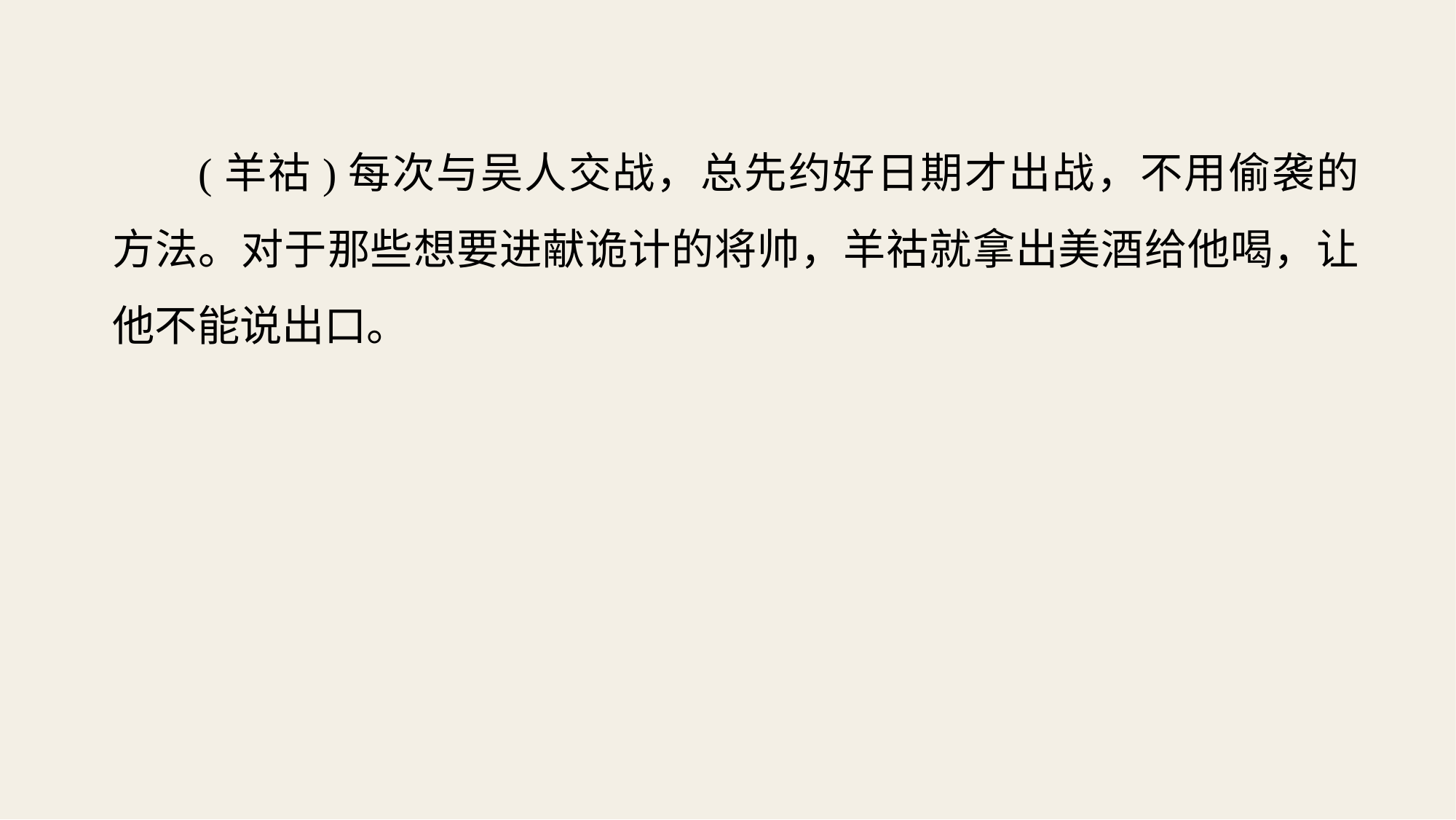

(羊祜)每次与吴人交战，总先约好日期才出战，不用偷袭的方法。对于那些想要进献诡计的将帅，羊祜就拿出美酒给他喝，让他不能说出口。